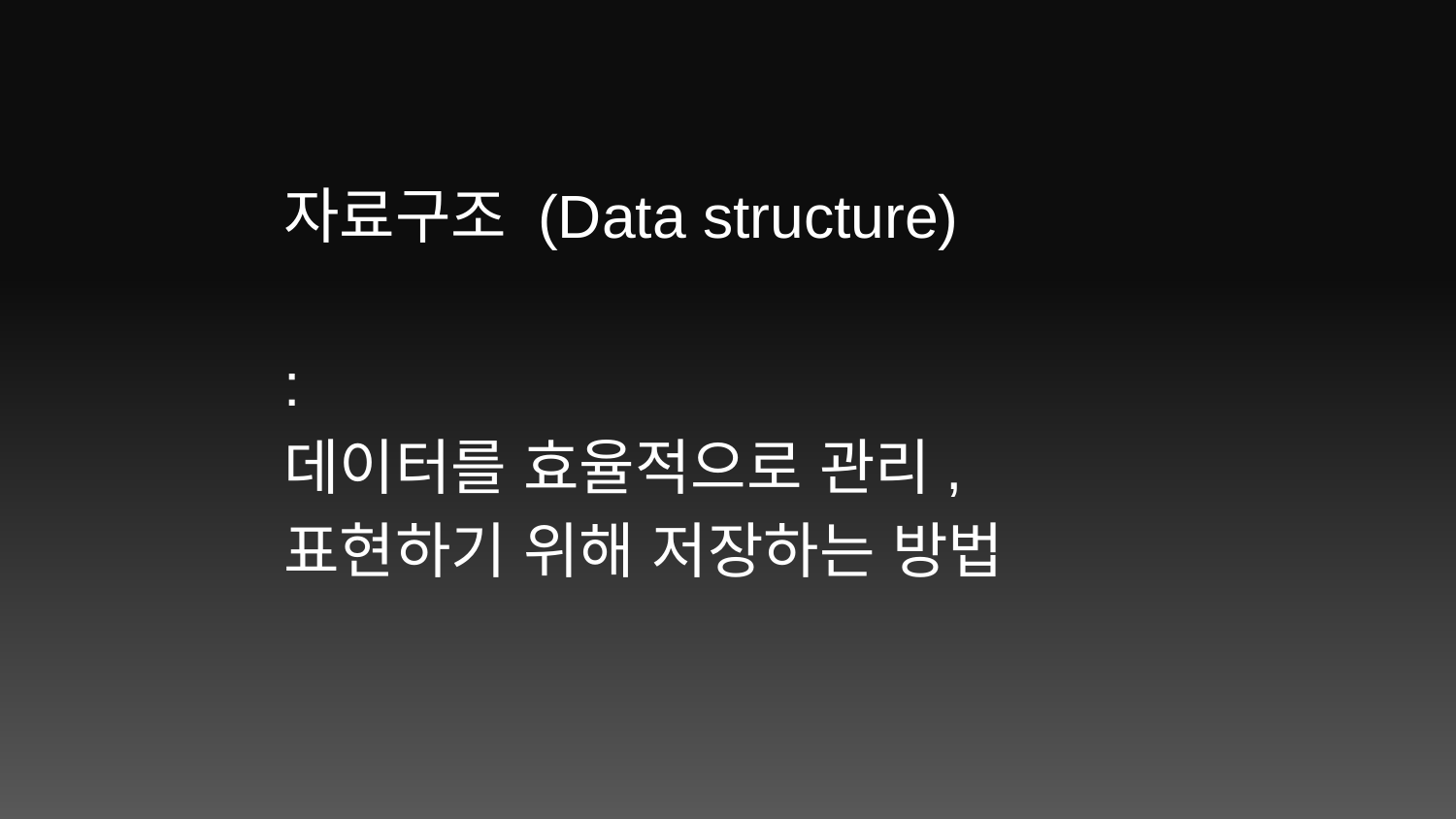

자료구조 (Data structure)

:
데이터를 효율적으로 관리, 표현하기 위해 저장하는 방법